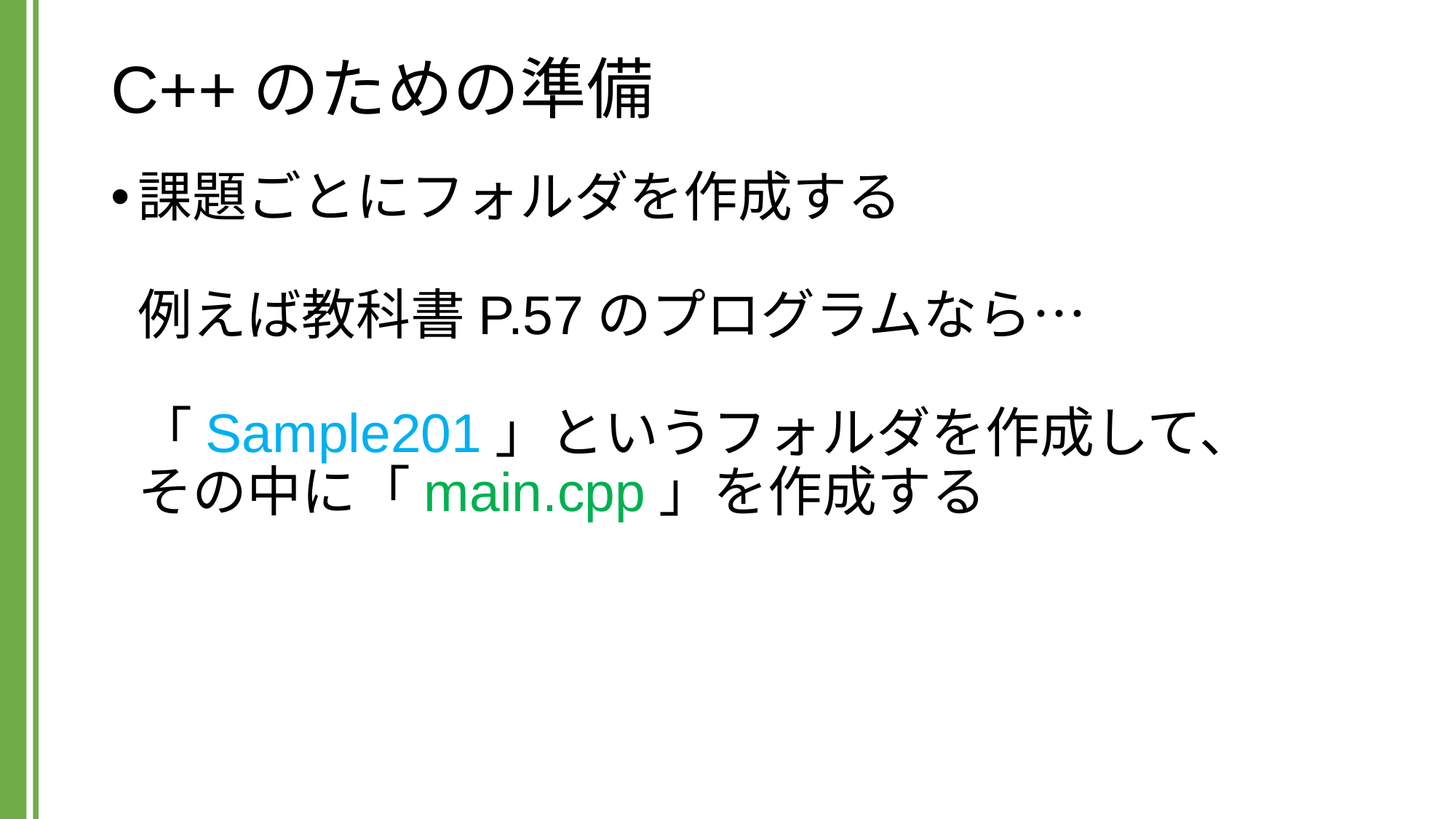

# C++のための準備
課題ごとにフォルダを作成する
例えば教科書P.57のプログラムなら…
「Sample201」というフォルダを作成して、
その中に「main.cpp」を作成する